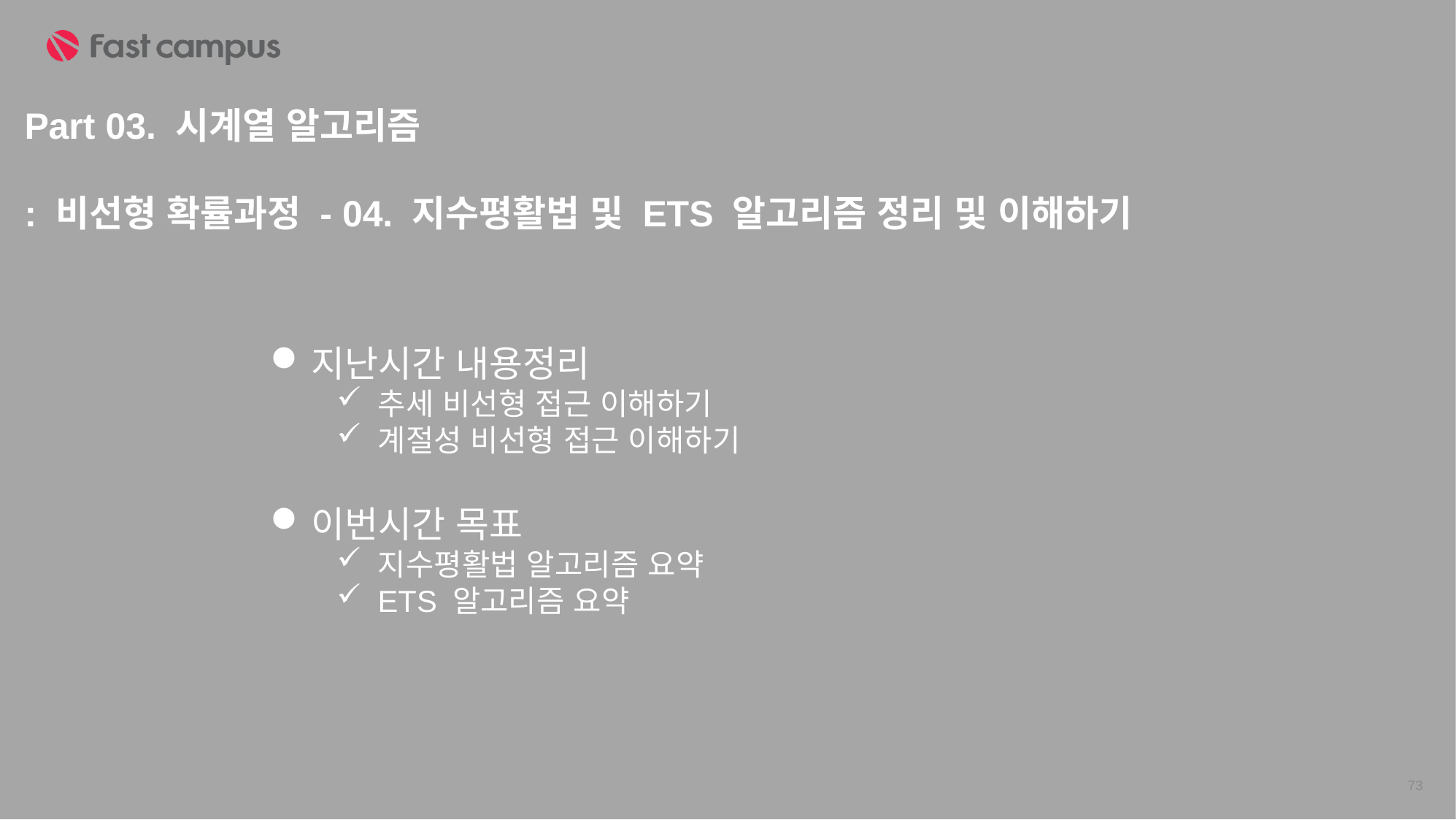

Part 03. 시계열 알고리즘

: 비선형 확률과정 - 04. 지수평활법 및 ETS 알고리즘 정리 및 이해하기
지난시간 내용정리
추세 비선형 접근 이해하기
계절성 비선형 접근 이해하기

이번시간 목표
지수평활법 알고리즘 요약
ETS 알고리즘 요약
73